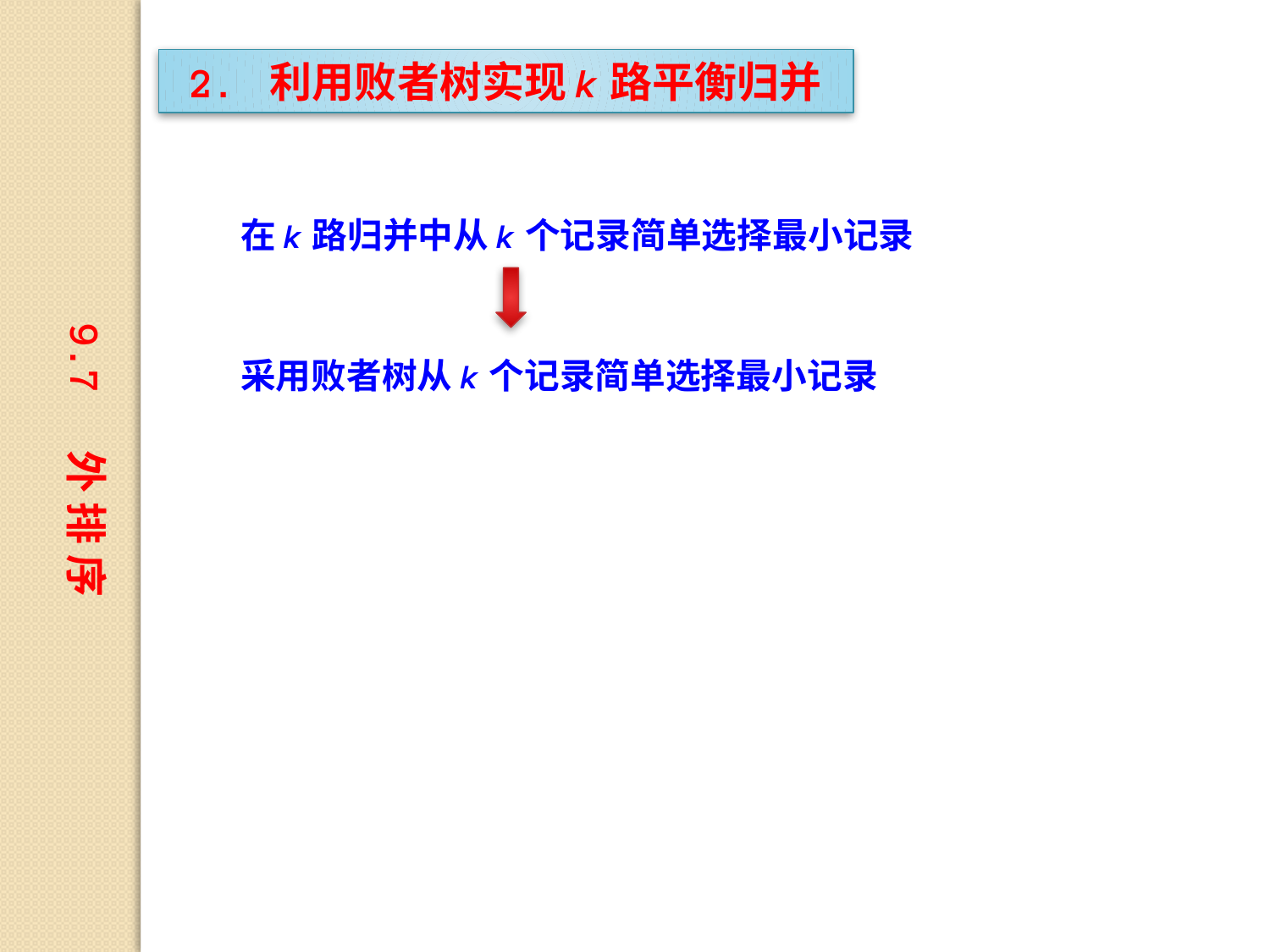

2. 利用败者树实现k路平衡归并
在k路归并中从k个记录简单选择最小记录
9.7  外 排 序

采用败者树从k个记录简单选择最小记录